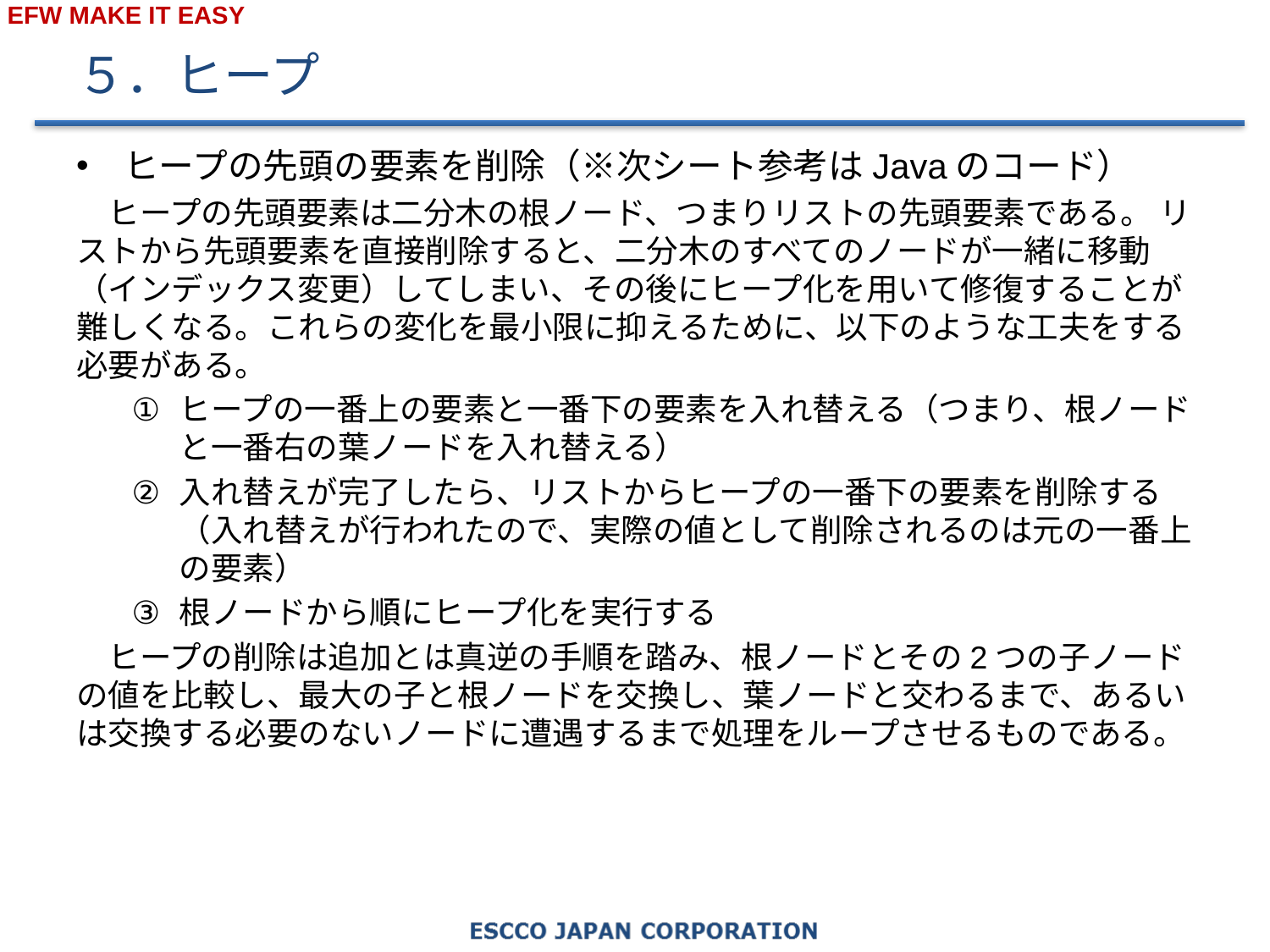

# ５．ヒープ
ヒープの先頭の要素を削除（※次シート参考はJavaのコード）
　ヒープの先頭要素は二分木の根ノード、つまりリストの先頭要素である。 リストから先頭要素を直接削除すると、二分木のすべてのノードが一緒に移動（インデックス変更）してしまい、その後にヒープ化を用いて修復することが難しくなる。これらの変化を最小限に抑えるために、以下のような工夫をする必要がある。
ヒープの一番上の要素と一番下の要素を入れ替える（つまり、根ノードと一番右の葉ノードを入れ替える）
入れ替えが完了したら、リストからヒープの一番下の要素を削除する（入れ替えが行われたので、実際の値として削除されるのは元の一番上の要素）
根ノードから順にヒープ化を実行する
　ヒープの削除は追加とは真逆の手順を踏み、根ノードとその2つの子ノードの値を比較し、最大の子と根ノードを交換し、葉ノードと交わるまで、あるいは交換する必要のないノードに遭遇するまで処理をループさせるものである。